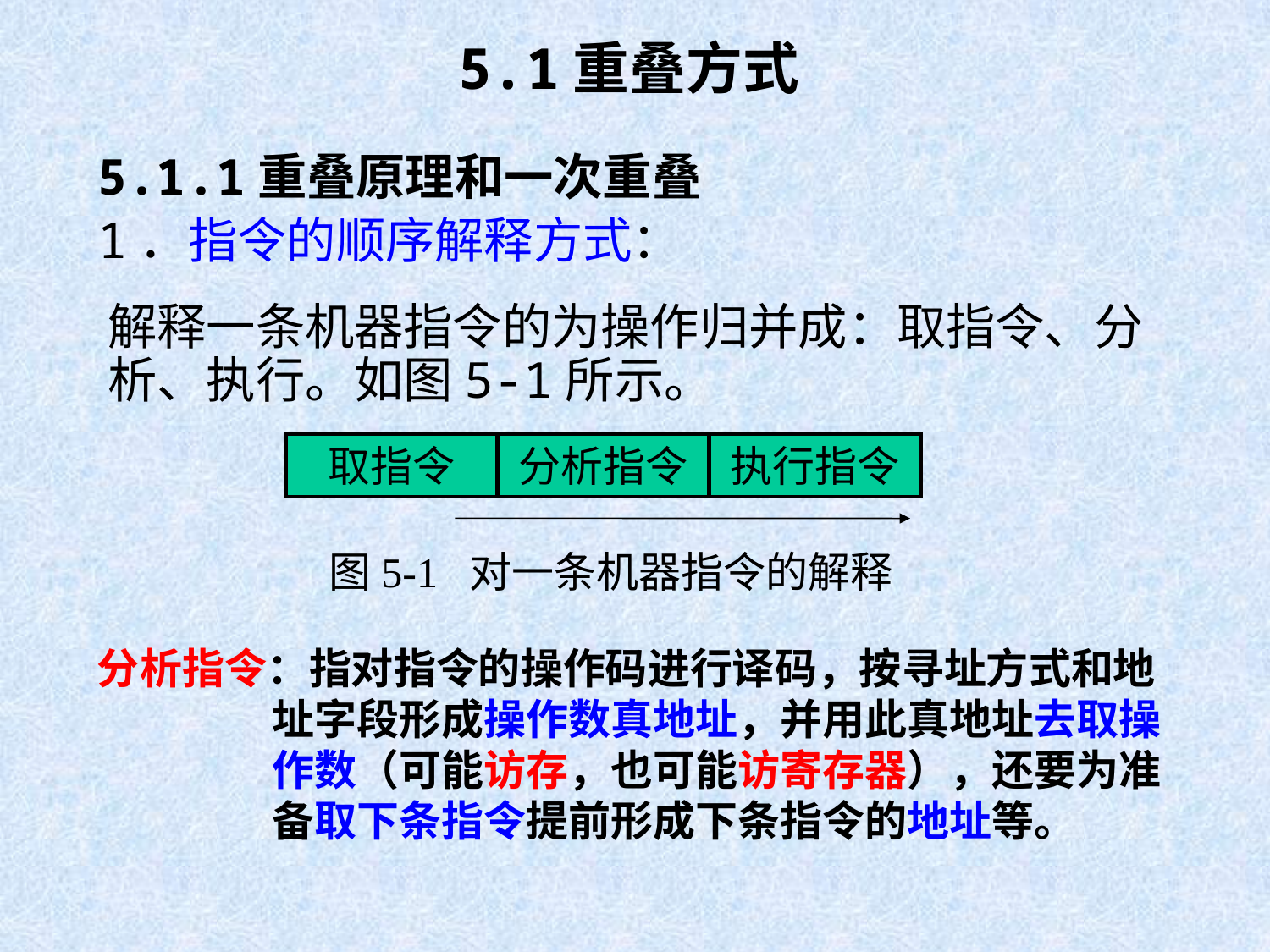

# 5.1重叠方式
5.1.1重叠原理和一次重叠
1．指令的顺序解释方式：
解释一条机器指令的为操作归并成：取指令、分析、执行。如图5-1所示。
取指令
分析指令
执行指令

图5-1  对一条机器指令的解释
分析指令：指对指令的操作码进行译码，按寻址方式和地址字段形成操作数真地址，并用此真地址去取操作数（可能访存，也可能访寄存器），还要为准备取下条指令提前形成下条指令的地址等。